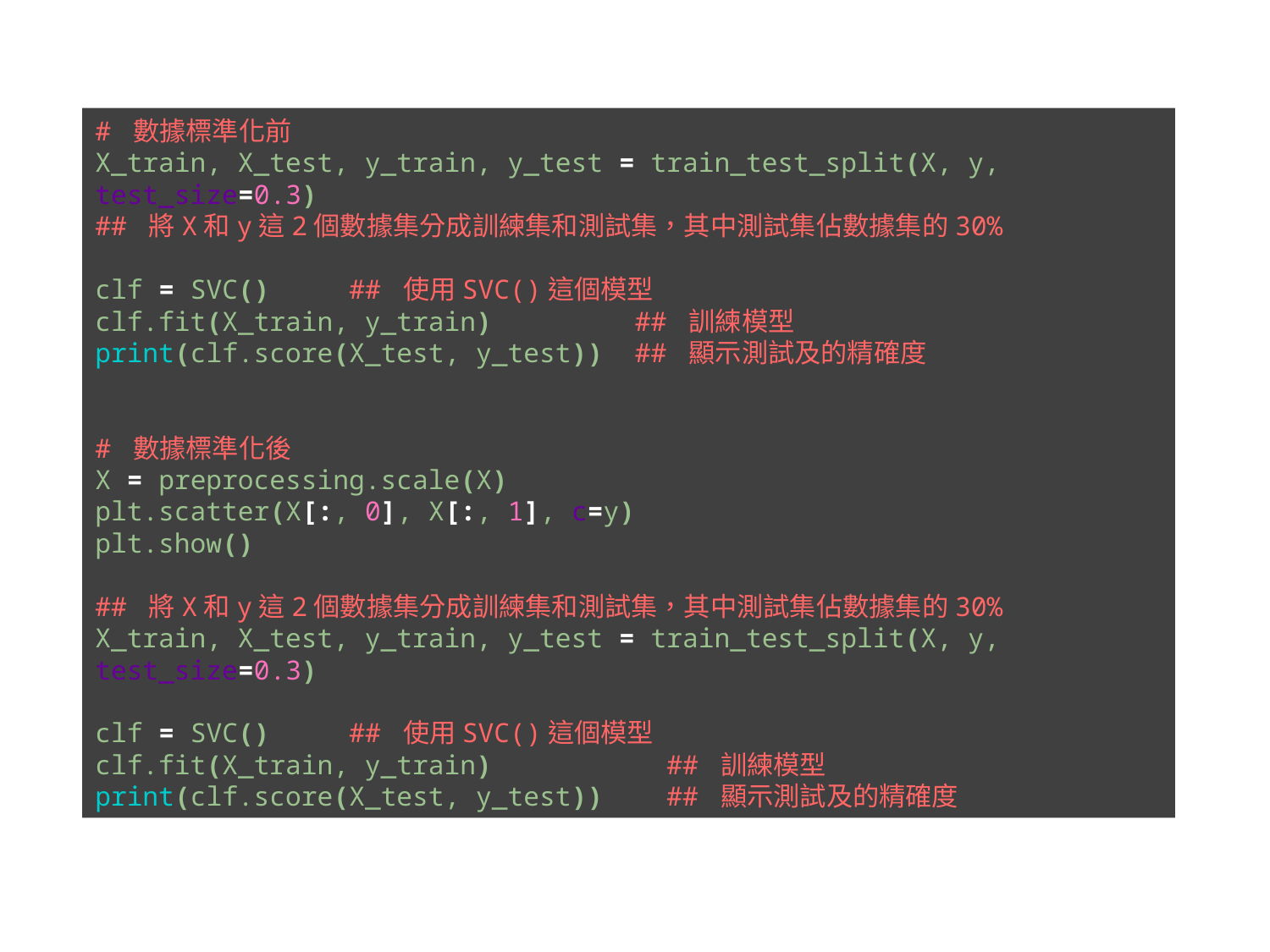

# 數據標準化前 X_train, X_test, y_train, y_test = train_test_split(X, y, test_size=0.3) ## 將X和y這2個數據集分成訓練集和測試集，其中測試集佔數據集的30% clf = SVC()     ## 使用SVC()這個模型 clf.fit(X_train, y_train)         ## 訓練模型 print(clf.score(X_test, y_test))  ## 顯示測試及的精確度 # 數據標準化後 X = preprocessing.scale(X) plt.scatter(X[:, 0], X[:, 1], c=y) plt.show() ## 將X和y這2個數據集分成訓練集和測試集，其中測試集佔數據集的30% X_train, X_test, y_train, y_test = train_test_split(X, y, test_size=0.3) clf = SVC()     ## 使用SVC()這個模型 clf.fit(X_train, y_train)           ## 訓練模型 print(clf.score(X_test, y_test))    ## 顯示測試及的精確度